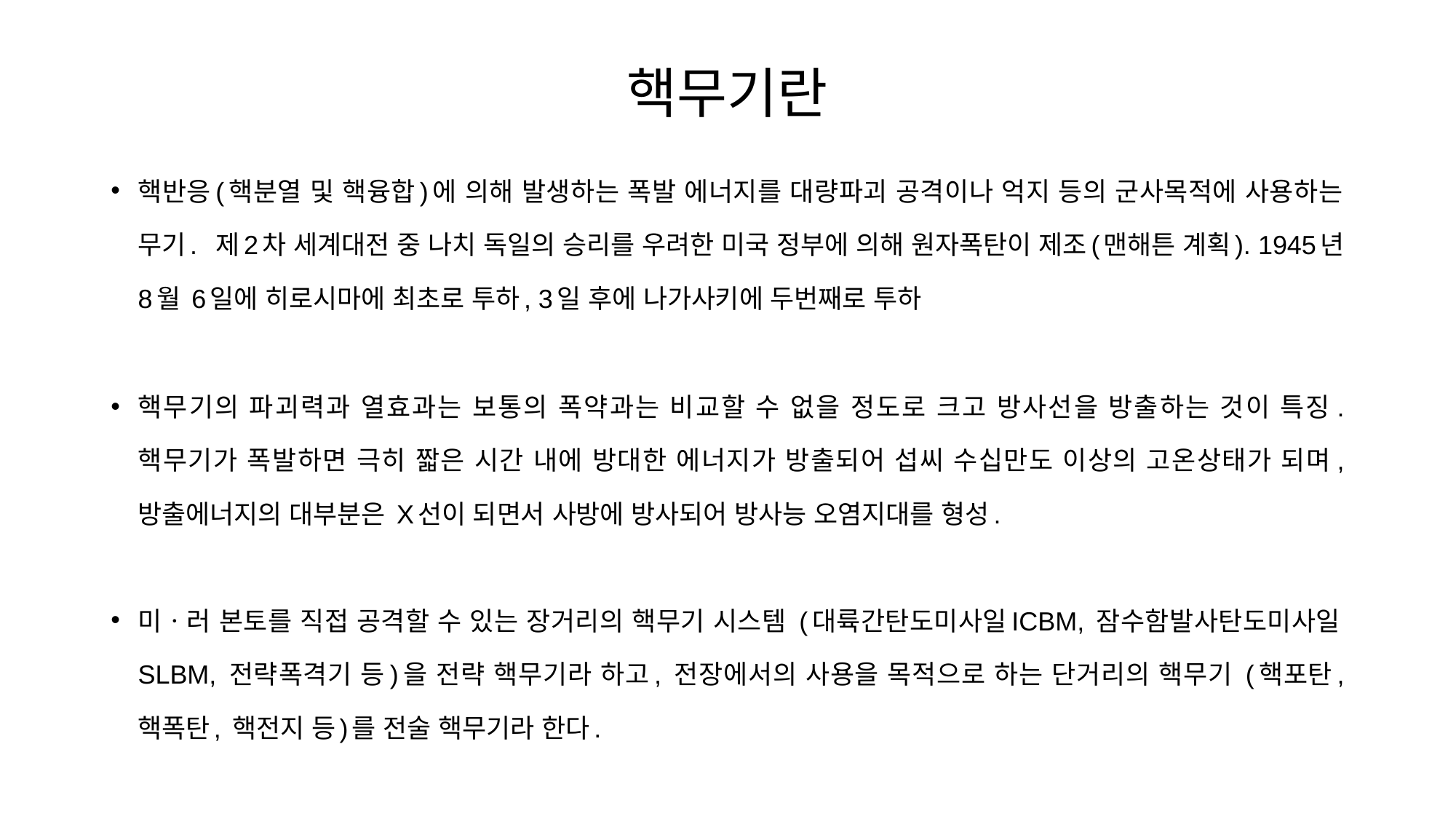

# 핵무기란
핵반응(핵분열 및 핵융합)에 의해 발생하는 폭발 에너지를 대량파괴 공격이나 억지 등의 군사목적에 사용하는 무기.  제2차 세계대전 중 나치 독일의 승리를 우려한 미국 정부에 의해 원자폭탄이 제조(맨해튼 계획). 1945년 8월 6일에 히로시마에 최초로 투하, 3일 후에 나가사키에 두번째로 투하

핵무기의 파괴력과 열효과는 보통의 폭약과는 비교할 수 없을 정도로 크고 방사선을 방출하는 것이 특징. 핵무기가 폭발하면 극히 짧은 시간 내에 방대한 에너지가 방출되어 섭씨 수십만도 이상의 고온상태가 되며, 방출에너지의 대부분은 X선이 되면서 사방에 방사되어 방사능 오염지대를 형성.

미ㆍ러 본토를 직접 공격할 수 있는 장거리의 핵무기 시스템 (대륙간탄도미사일ICBM, 잠수함발사탄도미사일SLBM, 전략폭격기 등)을 전략 핵무기라 하고, 전장에서의 사용을 목적으로 하는 단거리의 핵무기 (핵포탄, 핵폭탄, 핵전지 등)를 전술 핵무기라 한다.